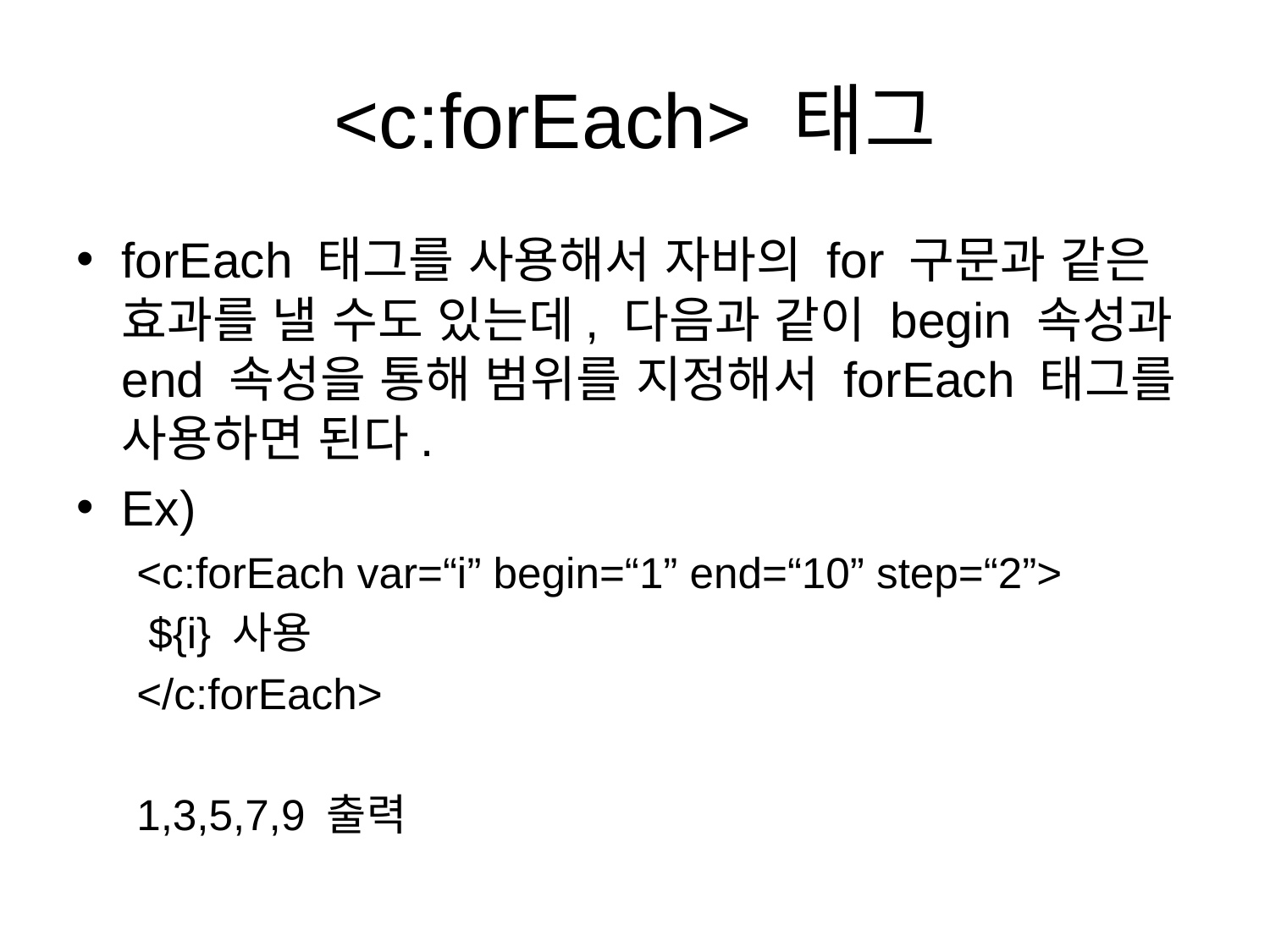

# <c:forEach> 태그
forEach 태그를 사용해서 자바의 for 구문과 같은 효과를 낼 수도 있는데, 다음과 같이 begin 속성과 end 속성을 통해 범위를 지정해서 forEach 태그를 사용하면 된다.
Ex)
<c:forEach var=“i” begin=“1” end=“10” step=“2”>
 ${i} 사용
</c:forEach>

1,3,5,7,9 출력